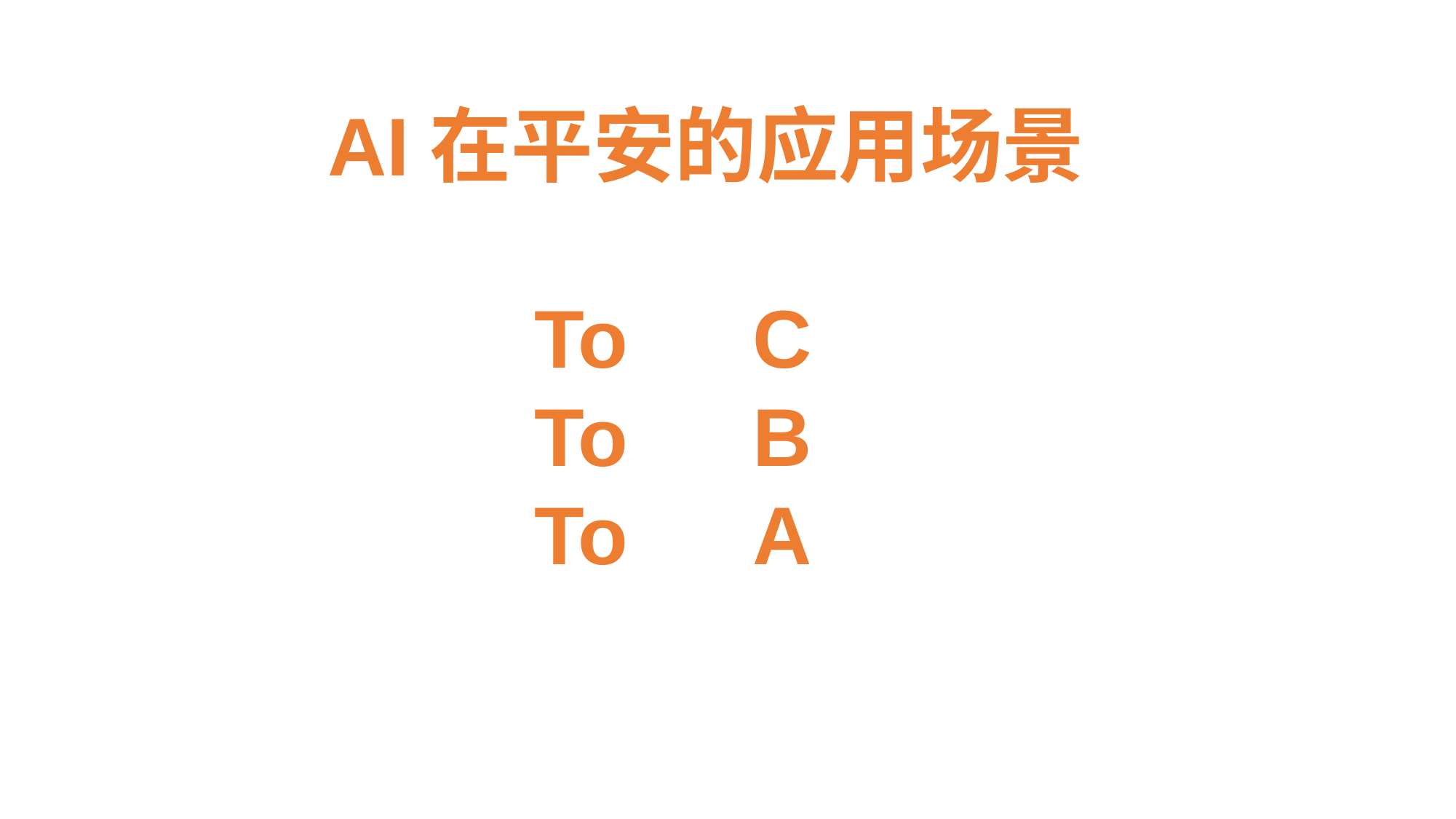

AI在平安的应用场景
To 	C
To 	B
To 	A